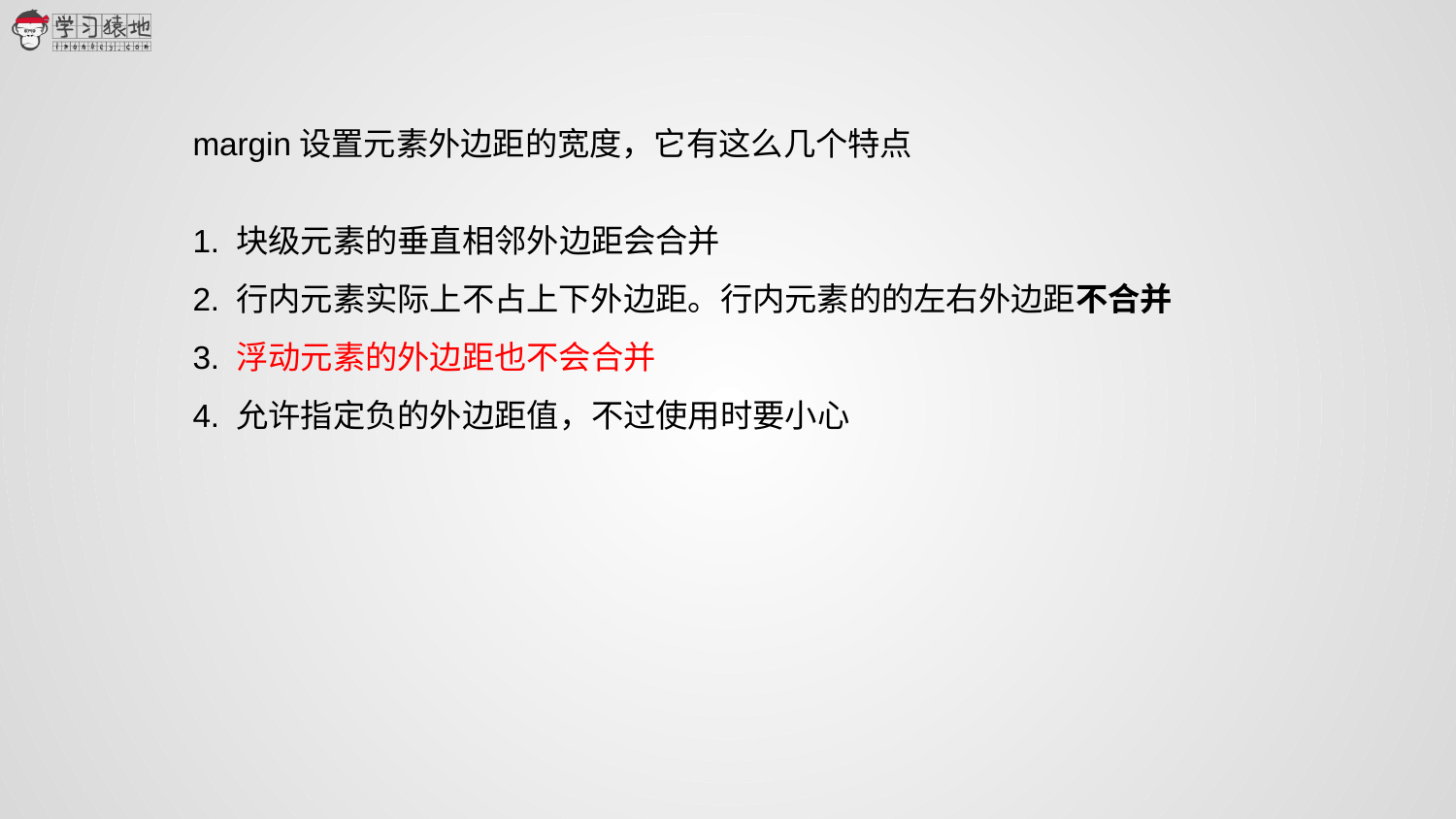

margin设置元素外边距的宽度，它有这么几个特点

1. 块级元素的垂直相邻外边距会合并
2. 行内元素实际上不占上下外边距。行内元素的的左右外边距不合并
3. 浮动元素的外边距也不会合并
4. 允许指定负的外边距值，不过使用时要小心